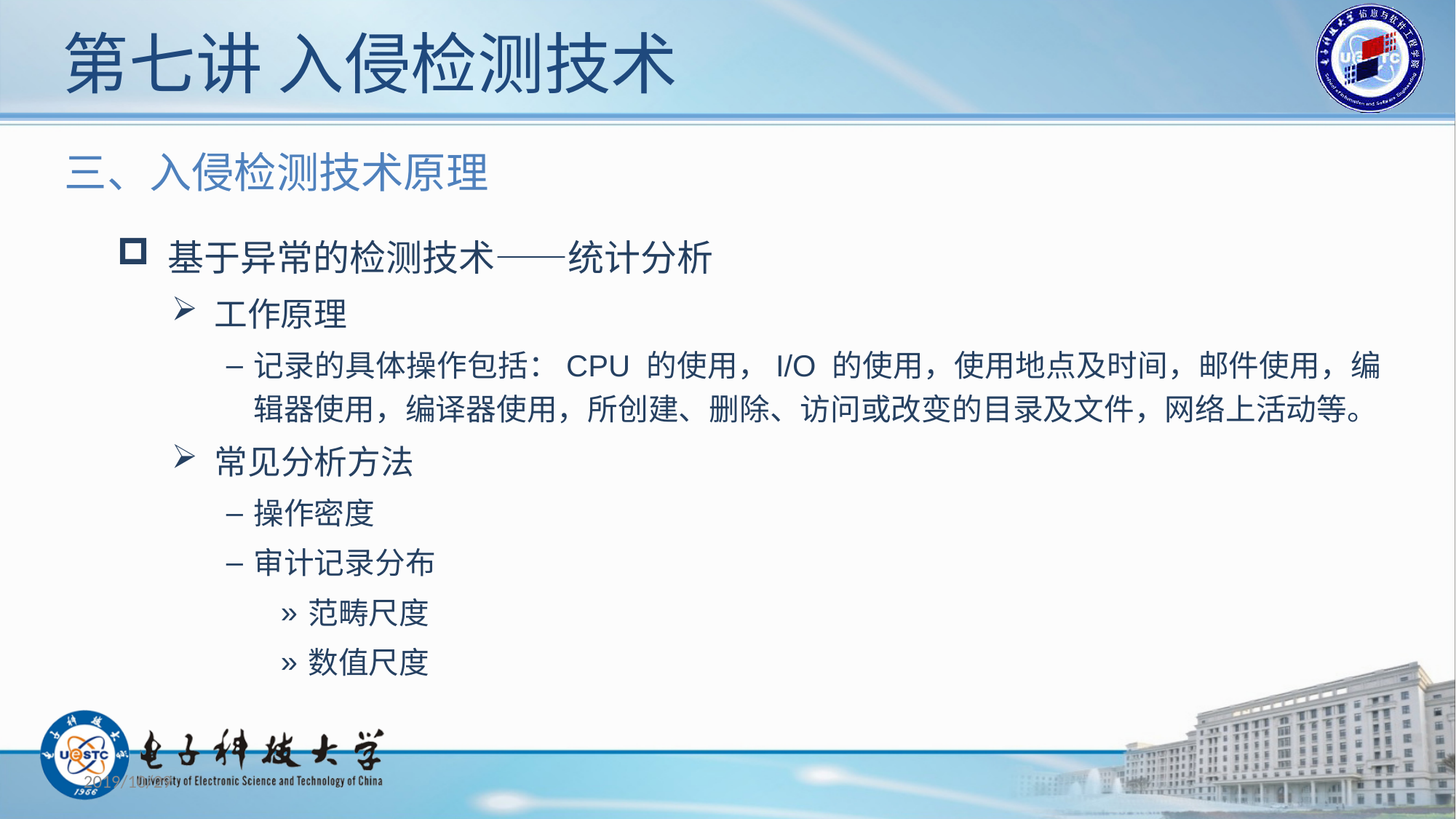

# 第七讲 入侵检测技术
三、入侵检测技术原理
 基于异常的检测技术——统计分析
 工作原理
记录的具体操作包括：CPU 的使用，I/O 的使用，使用地点及时间，邮件使用，编辑器使用，编译器使用，所创建、删除、访问或改变的目录及文件，网络上活动等。
 常见分析方法
操作密度
审计记录分布
范畴尺度
数值尺度
2019/10/29